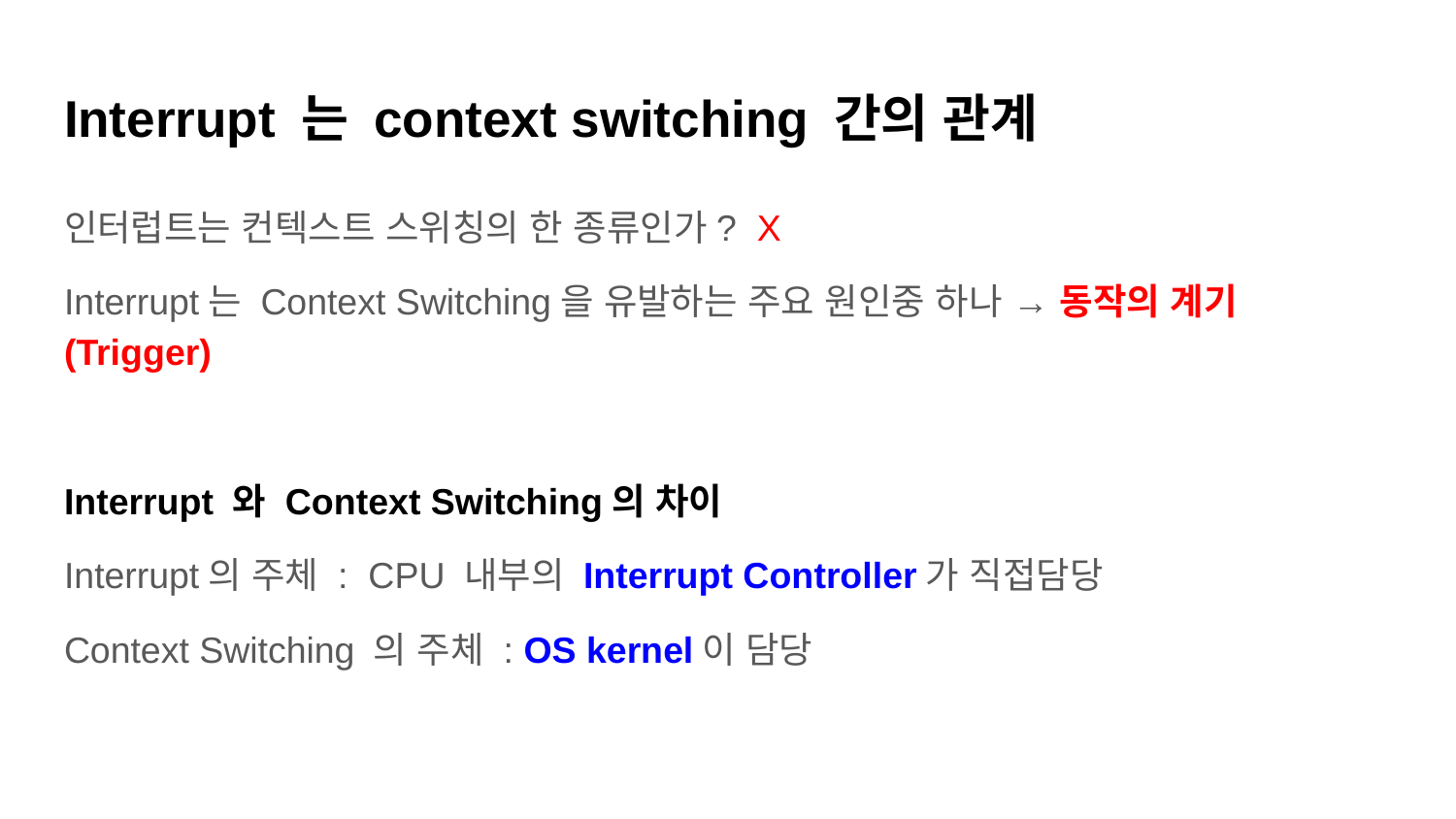

# Interrupt 는 context switching 간의 관계
인터럽트는 컨텍스트 스위칭의 한 종류인가?  X
Interrupt는 Context Switching을 유발하는 주요 원인중 하나 → 동작의 계기(Trigger)

Interrupt 와 Context Switching의 차이
Interrupt의 주체 :  CPU 내부의 Interrupt Controller가 직접담당
Context Switching 의 주체 : OS kernel이 담당